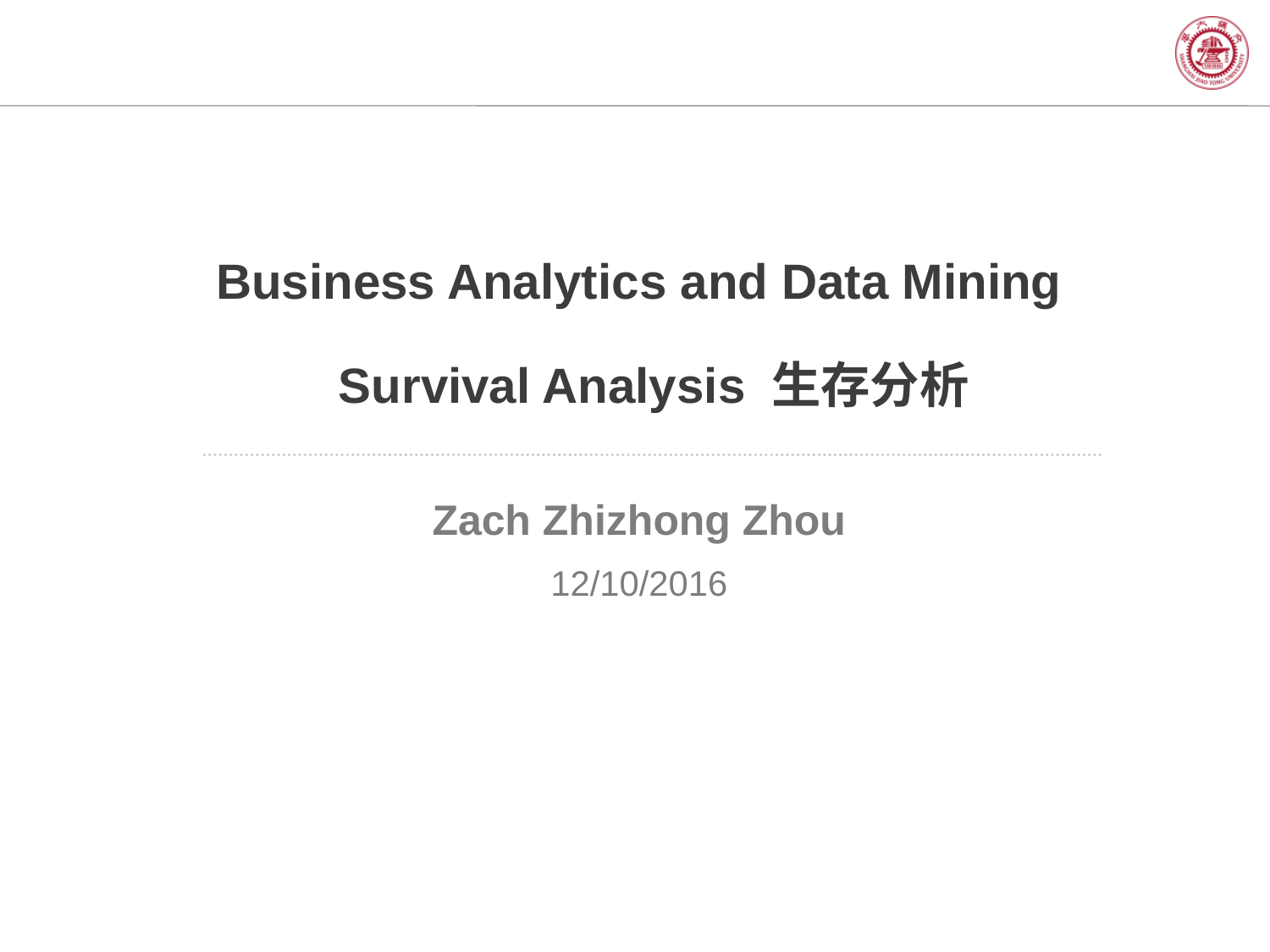

Business Analytics and Data Mining
Survival Analysis 生存分析

Zach Zhizhong Zhou
12/10/2016